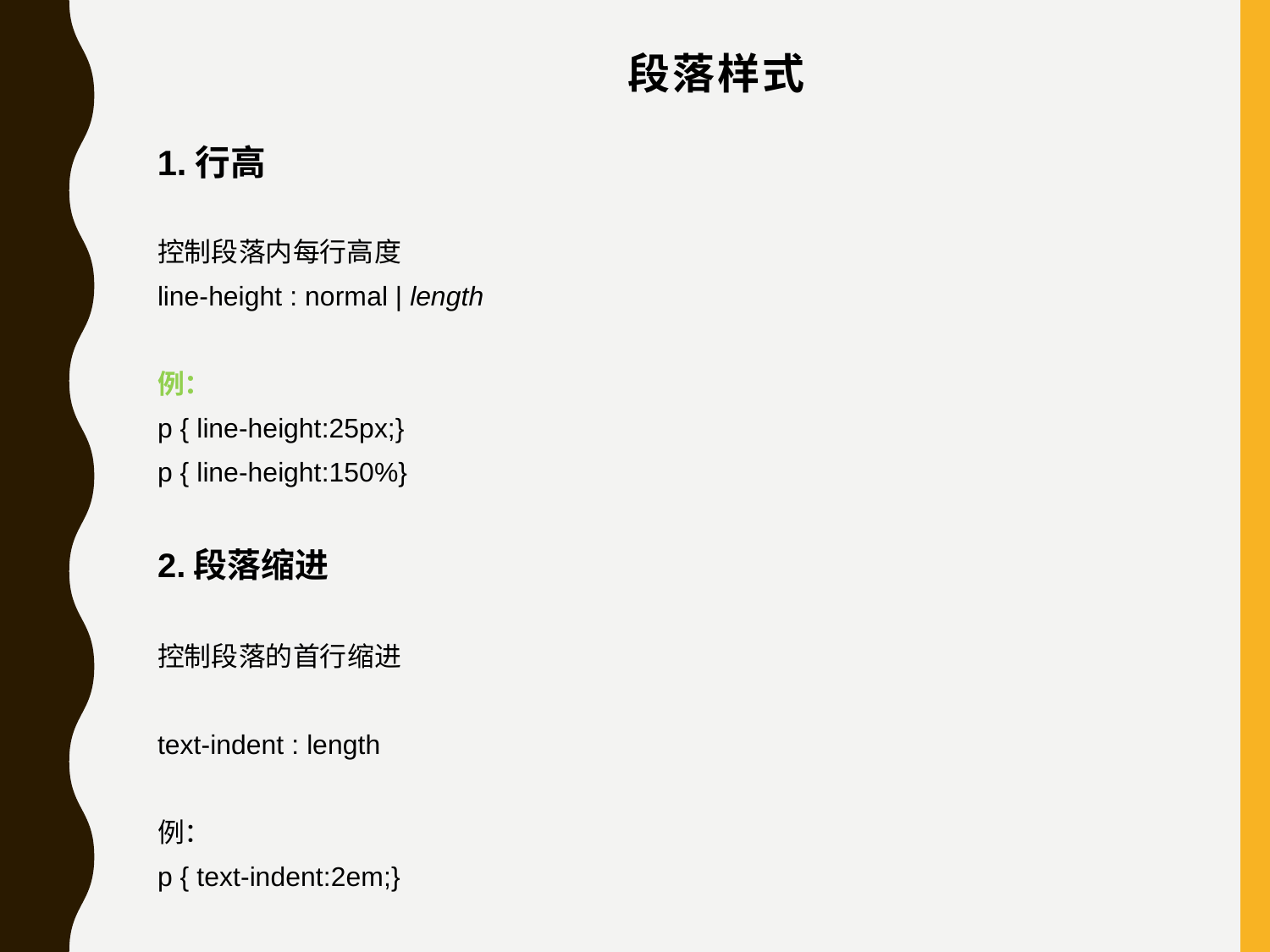

# 段落样式
1.行高

控制段落内每行高度
line-height : normal | length

例：
p { line-height:25px;}
p { line-height:150%}

2.段落缩进

控制段落的首行缩进

text-indent : length

例：
p { text-indent:2em;}